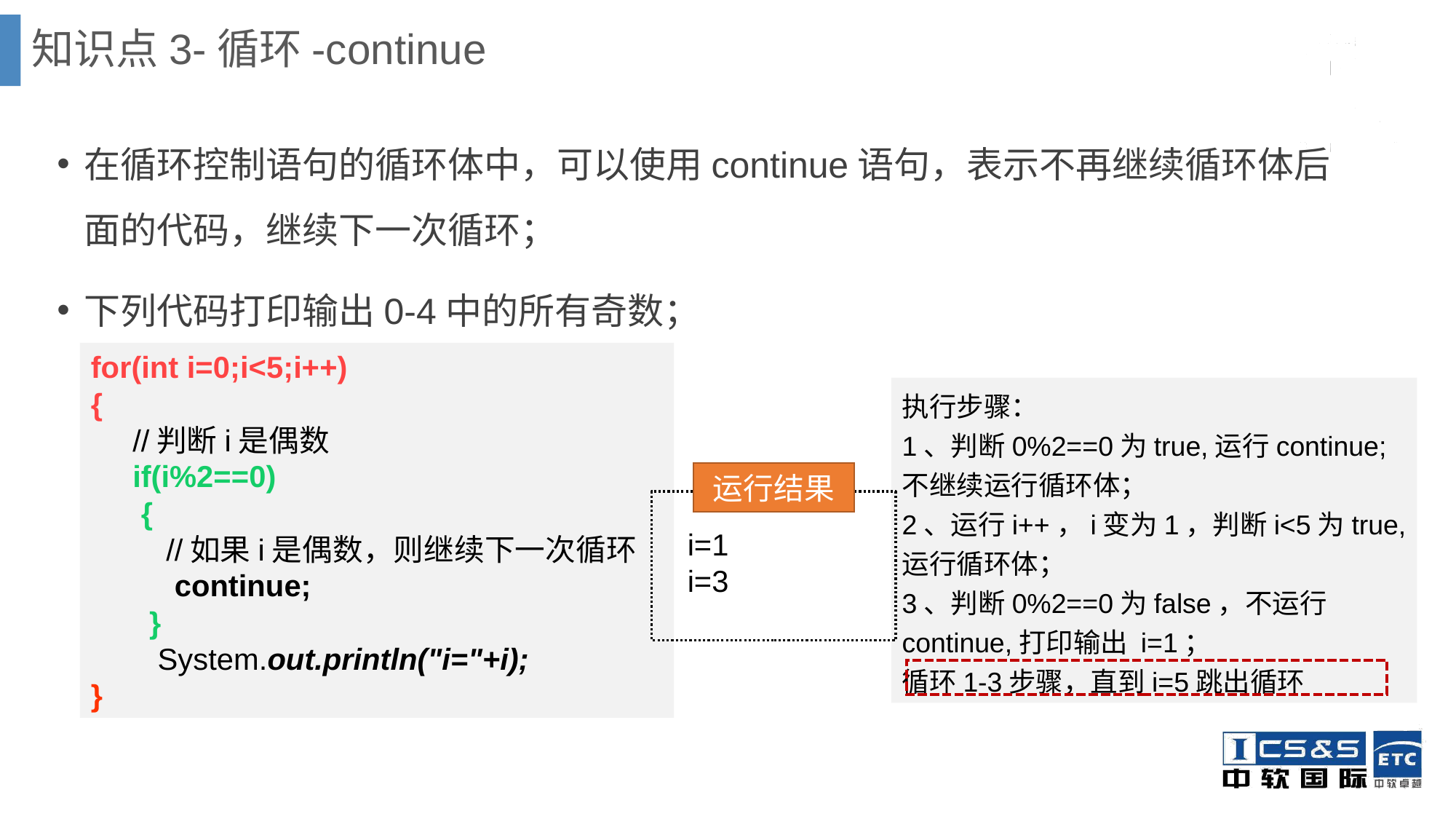

知识点3-循环-continue
在循环控制语句的循环体中，可以使用continue语句，表示不再继续循环体后面的代码，继续下一次循环；
下列代码打印输出0-4中的所有奇数；
for(int i=0;i<5;i++)
{
     //判断i是偶数
     if(i%2==0)
      {
         //如果i是偶数，则继续下一次循环
          continue;
       }
        System.out.println("i="+i);
}
执行步骤：
1、判断0%2==0为true,运行continue;不继续运行循环体；
2、运行i++，i变为1，判断i<5为true,运行循环体；
3、判断0%2==0为false，不运行continue,打印输出 i=1；
循环1-3步骤，直到i=5跳出循环
运行结果

   i=1
   i=3